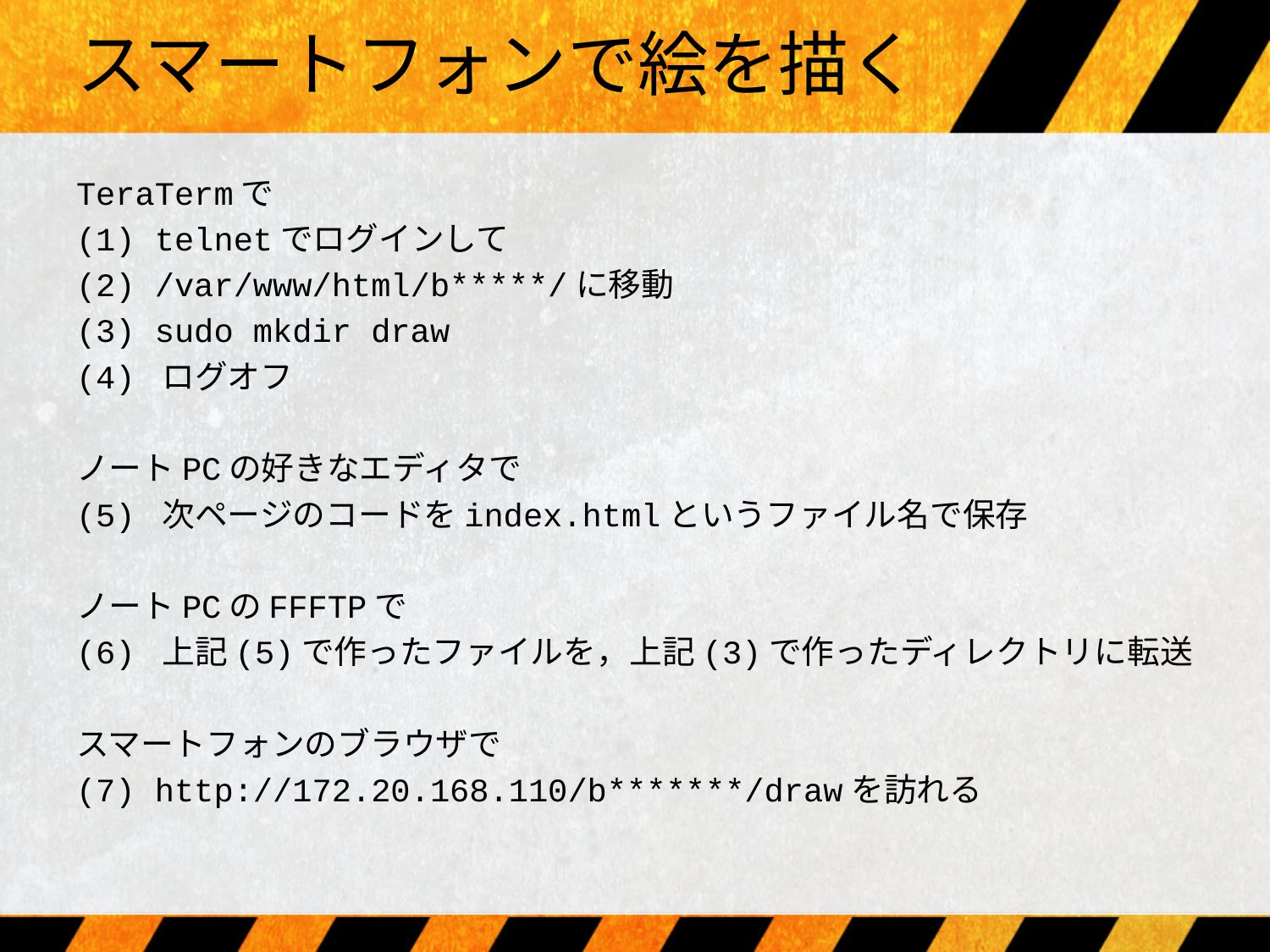

# スマートフォンで絵を描く
TeraTermで
(1) telnetでログインして
(2) /var/www/html/b*****/に移動
(3) sudo mkdir draw
(4) ログオフ

ノートPCの好きなエディタで
(5) 次ページのコードをindex.htmlというファイル名で保存

ノートPCのFFFTPで
(6) 上記(5)で作ったファイルを，上記(3)で作ったディレクトリに転送

スマートフォンのブラウザで
(7) http://172.20.168.110/b*******/drawを訪れる